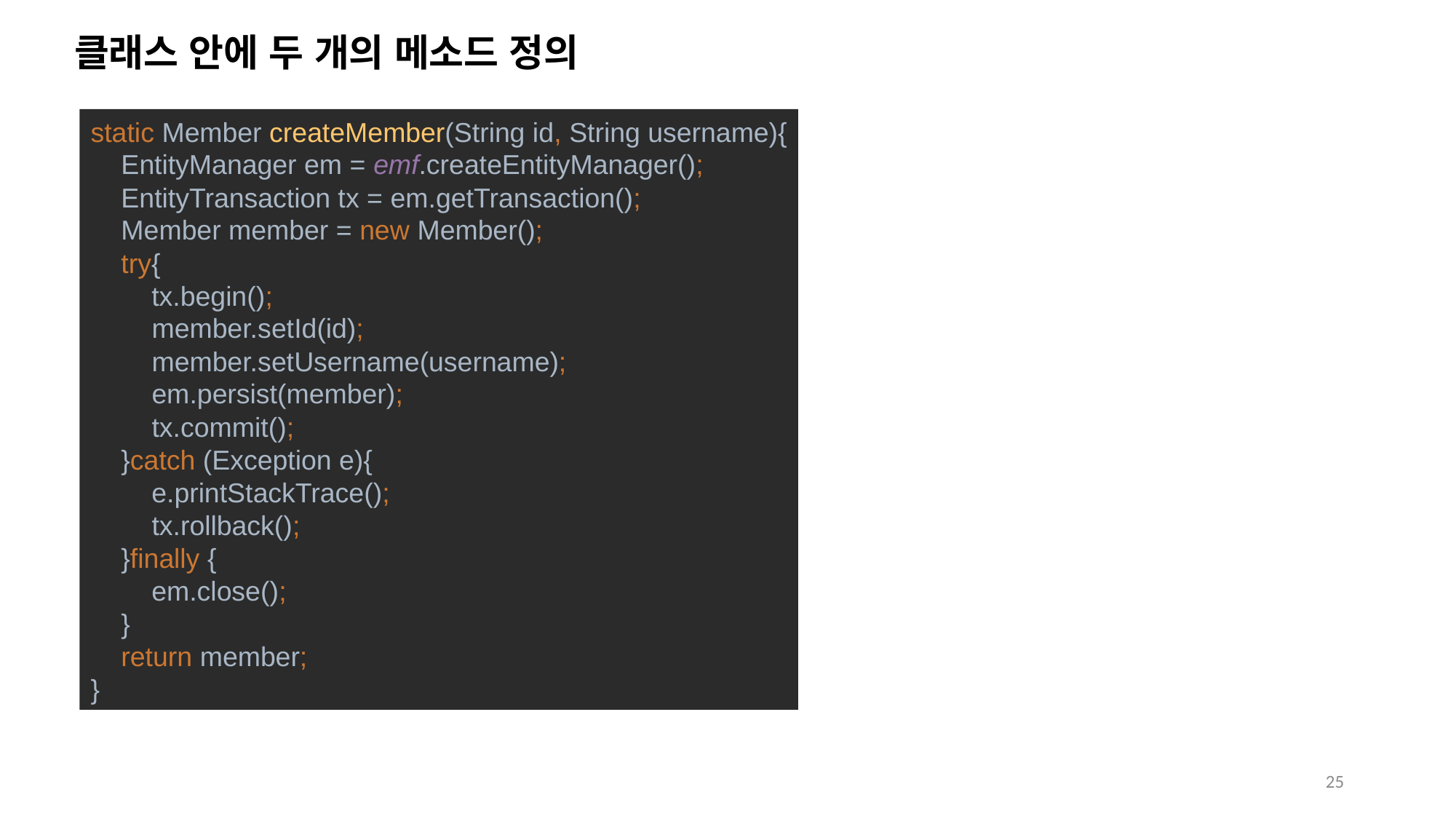

# 클래스 안에 두 개의 메소드 정의
static Member createMember(String id, String username){
    EntityManager em = emf.createEntityManager();
    EntityTransaction tx = em.getTransaction();
    Member member = new Member();
    try{
        tx.begin();
        member.setId(id);
        member.setUsername(username);
        em.persist(member);
        tx.commit();
    }catch (Exception e){
        e.printStackTrace();
        tx.rollback();
    }finally {
        em.close();
    }
    return member;
}
25